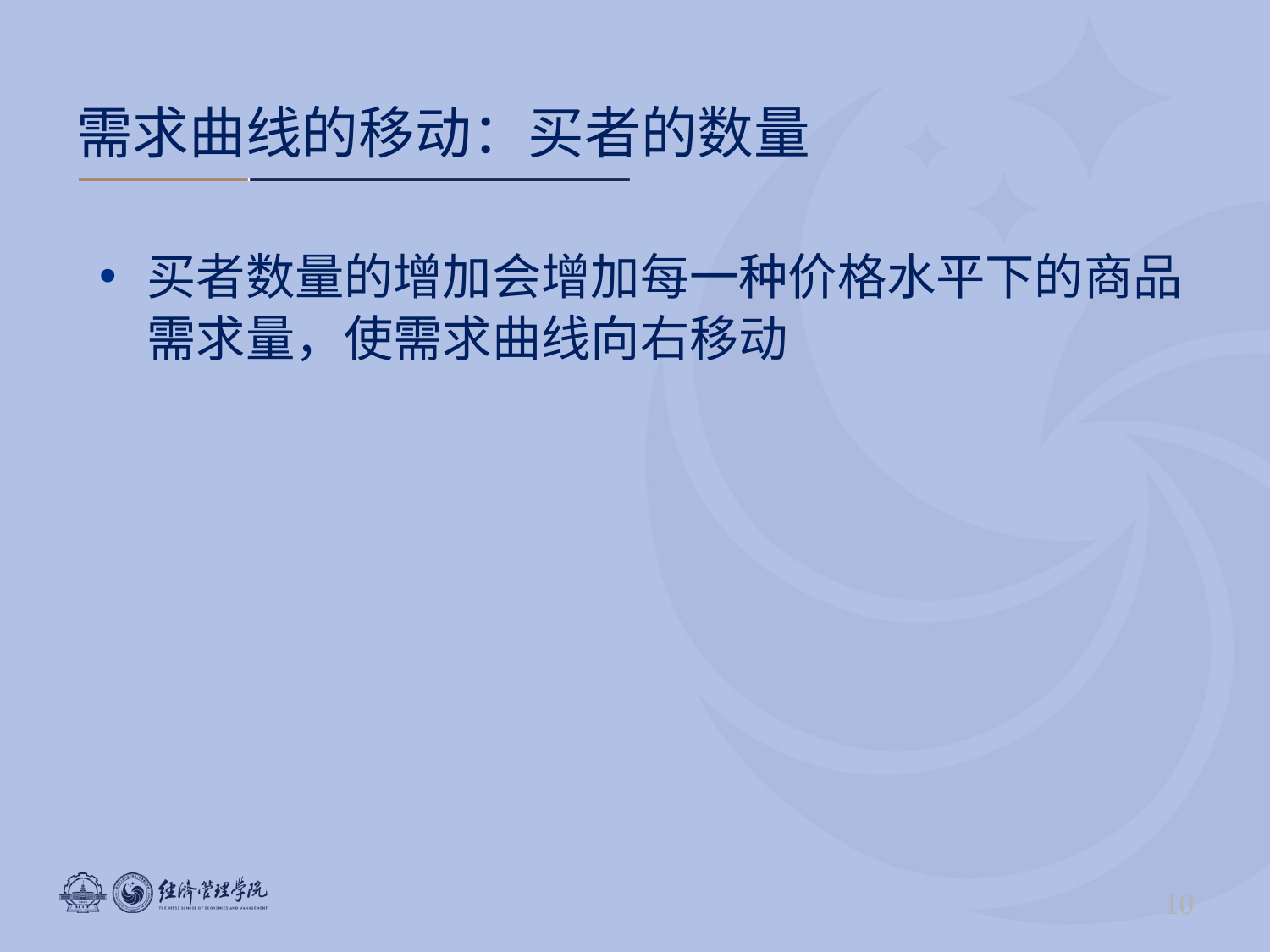

0
# 需求曲线的移动：买者的数量
买者数量的增加会增加每一种价格水平下的商品需求量，使需求曲线向右移动